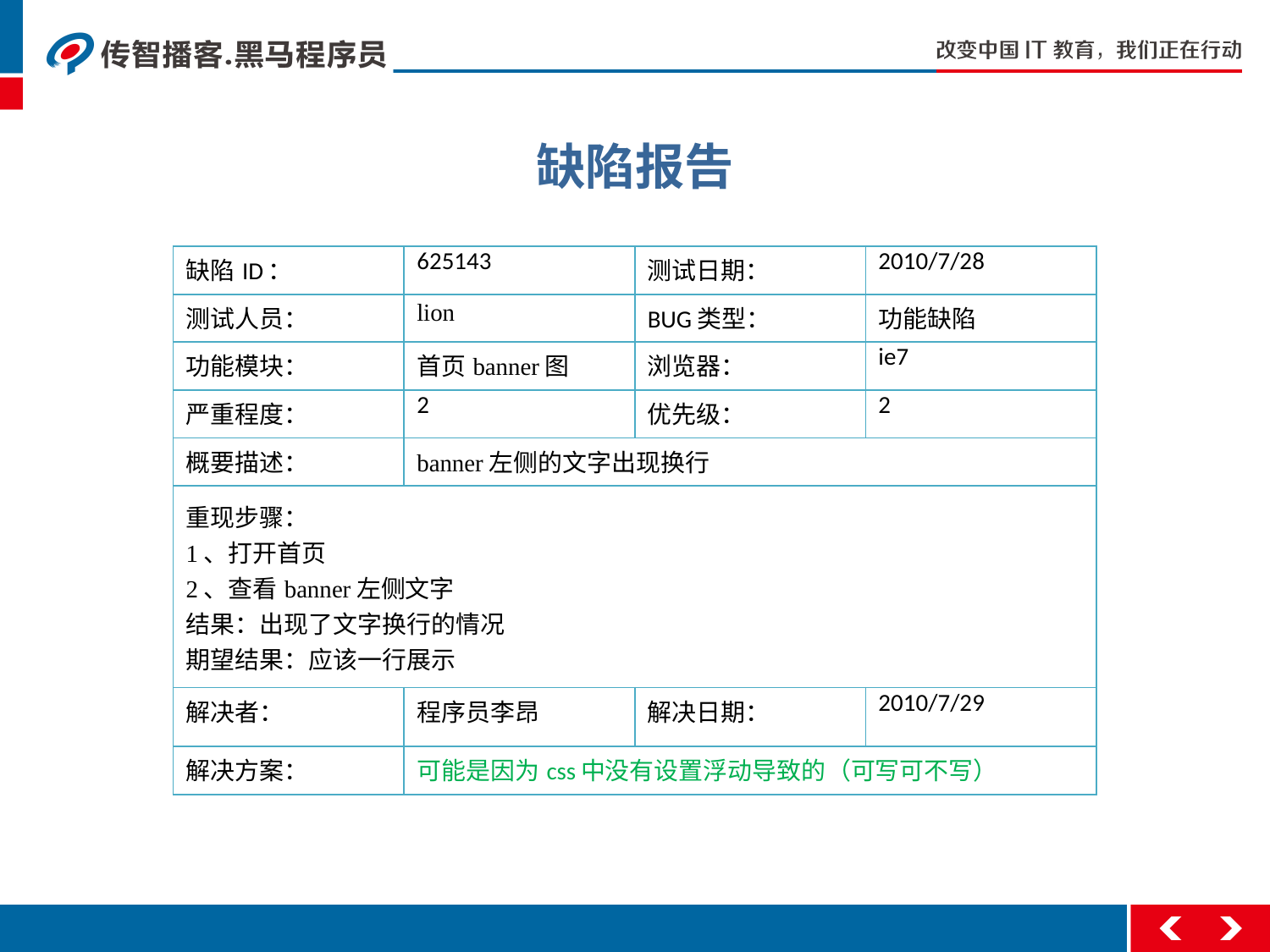

# 缺陷报告
| 缺陷ID： | 625143 | 测试日期： | 2010/7/28 |
| --- | --- | --- | --- |
| 测试人员： | lion | BUG类型： | 功能缺陷 |
| 功能模块： | 首页banner图 | 浏览器： | ie7 |
| 严重程度： | 2 | 优先级： | 2 |
| 概要描述： | banner左侧的文字出现换行 |  |  |
| 重现步骤： 1、打开首页 2、查看banner左侧文字 结果：出现了文字换行的情况 期望结果：应该一行展示 |  |  |  |
| 解决者： | 程序员李昂 | 解决日期： | 2010/7/29 |
| 解决方案： | 可能是因为css中没有设置浮动导致的（可写可不写） |  |  |